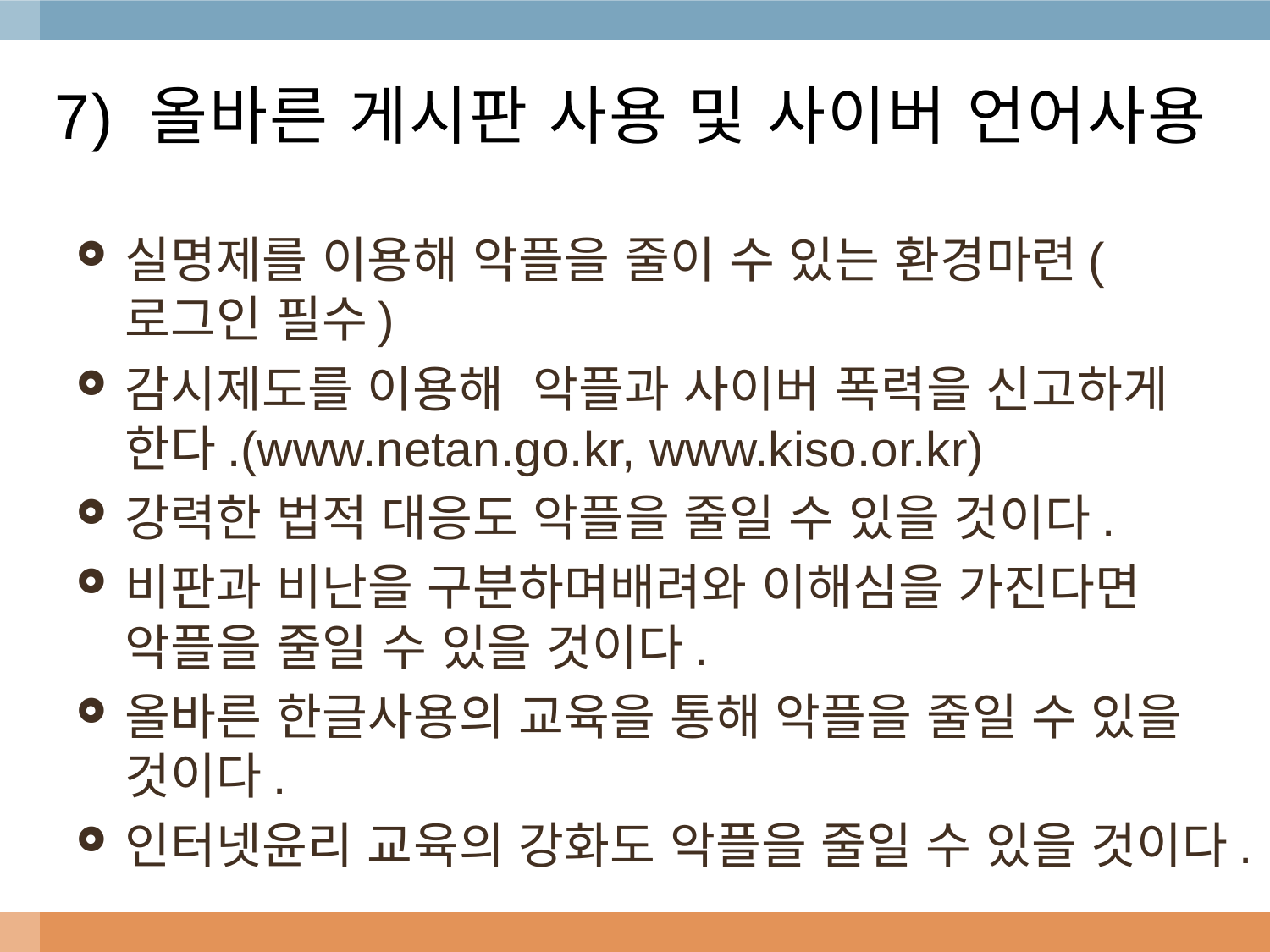

# 7) 올바른 게시판 사용 및 사이버 언어사용
실명제를 이용해 악플을 줄이 수 있는 환경마련(로그인 필수)
감시제도를 이용해  악플과 사이버 폭력을 신고하게 한다.(www.netan.go.kr, www.kiso.or.kr)
강력한 법적 대응도 악플을 줄일 수 있을 것이다.
비판과 비난을 구분하며배려와 이해심을 가진다면 악플을 줄일 수 있을 것이다.
올바른 한글사용의 교육을 통해 악플을 줄일 수 있을 것이다.
인터넷윤리 교육의 강화도 악플을 줄일 수 있을 것이다.